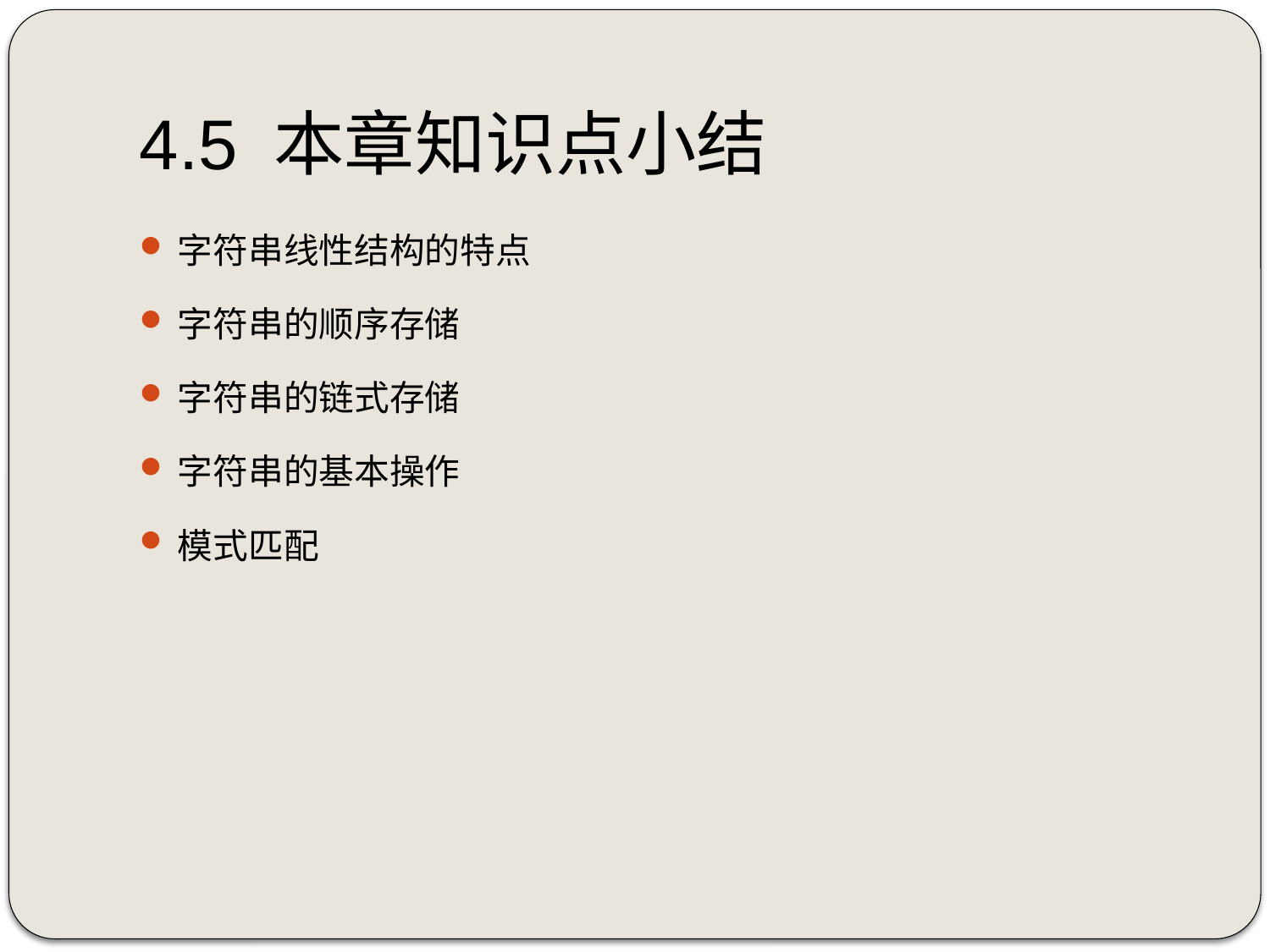

# 4.5 本章知识点小结
字符串线性结构的特点
字符串的顺序存储
字符串的链式存储
字符串的基本操作
模式匹配